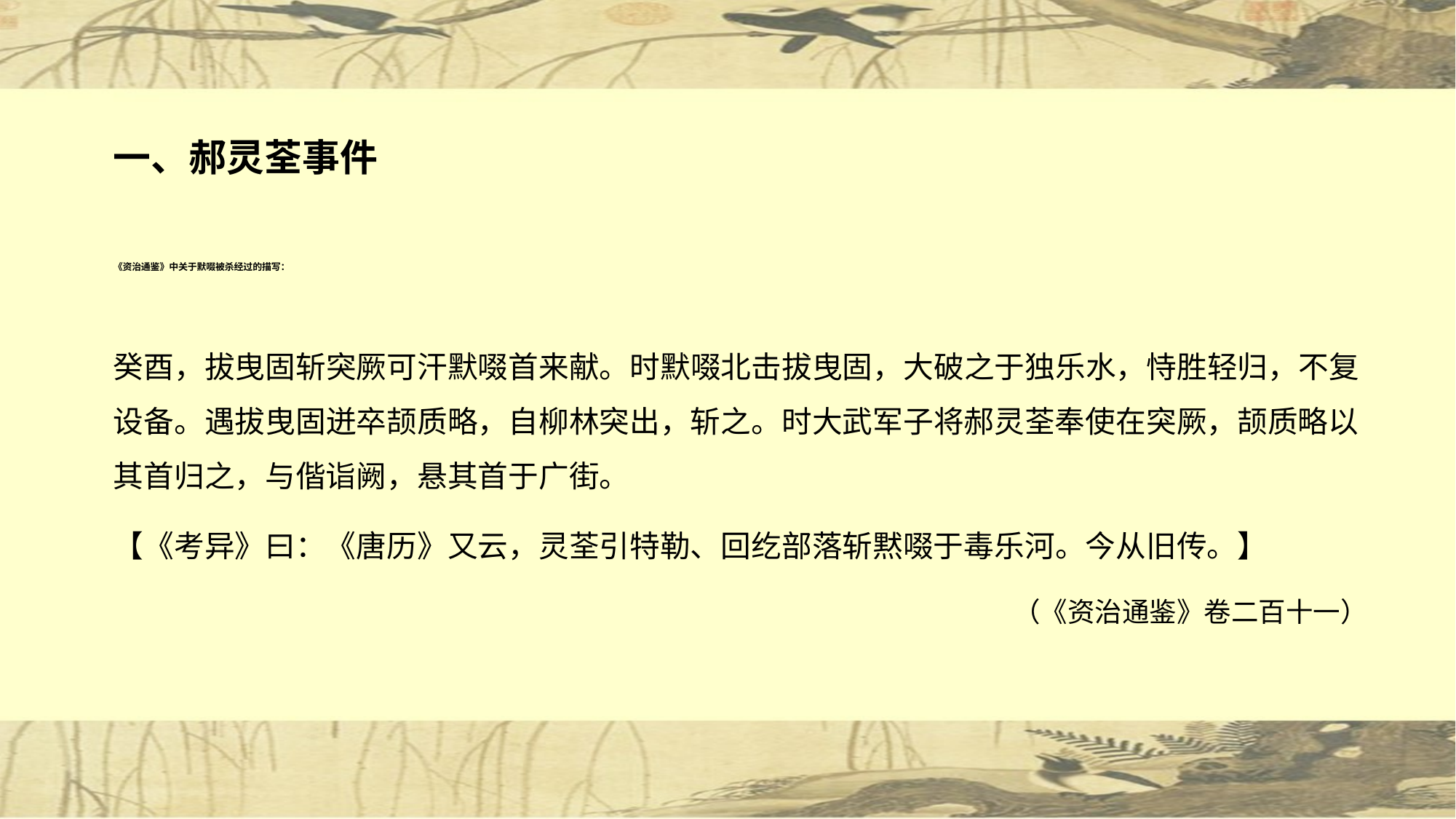

一、郝灵荃事件
# 《资治通鉴》中关于默啜被杀经过的描写：
癸酉，拔曳固斩突厥可汗默啜首来献。时默啜北击拔曳固，大破之于独乐水，恃胜轻归，不复设备。遇拔曳固迸卒颉质略，自柳林突出，斩之。时大武军子将郝灵荃奉使在突厥，颉质略以其首归之，与偕诣阙，悬其首于广街。
【《考异》曰：《唐历》又云，灵荃引特勒、回纥部落斩黙啜于毒乐河。今从旧传。】
（《资治通鉴》卷二百十一）